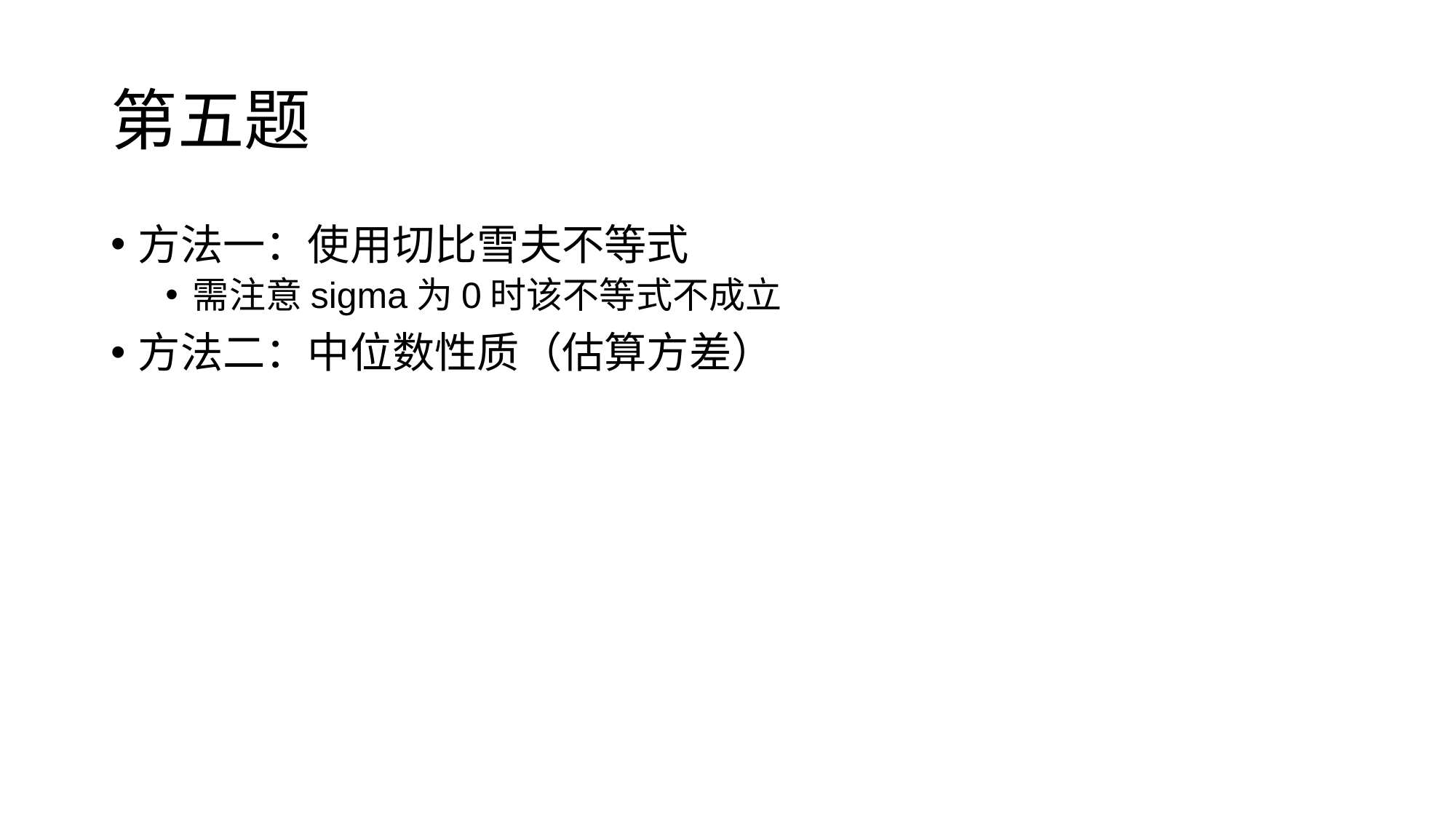

# 第五题
方法一：使用切比雪夫不等式
需注意sigma为0时该不等式不成立
方法二：中位数性质（估算方差）